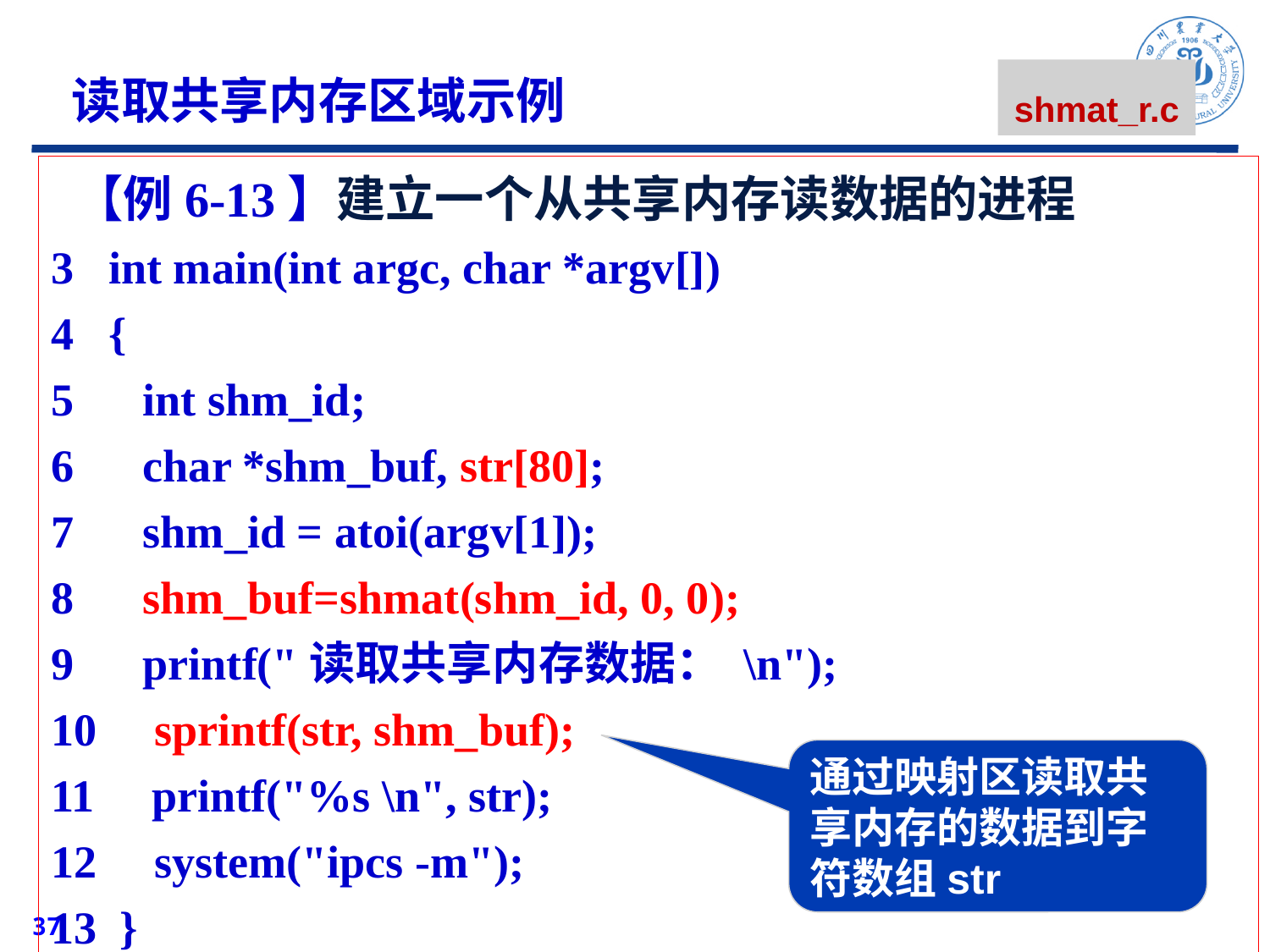

读取共享内存区域示例
shmat_r.c
 【例6-13】建立一个从共享内存读数据的进程
3   int main(int argc, char *argv[])
4   {
5      int shm_id;
6      char *shm_buf, str[80];
7      shm_id = atoi(argv[1]);
8      shm_buf=shmat(shm_id, 0, 0);
9      printf("读取共享内存数据： \n");
10     sprintf(str, shm_buf);
11     printf("%s \n", str);
12     system("ipcs -m");
13  }
通过映射区读取共享内存的数据到字符数组str